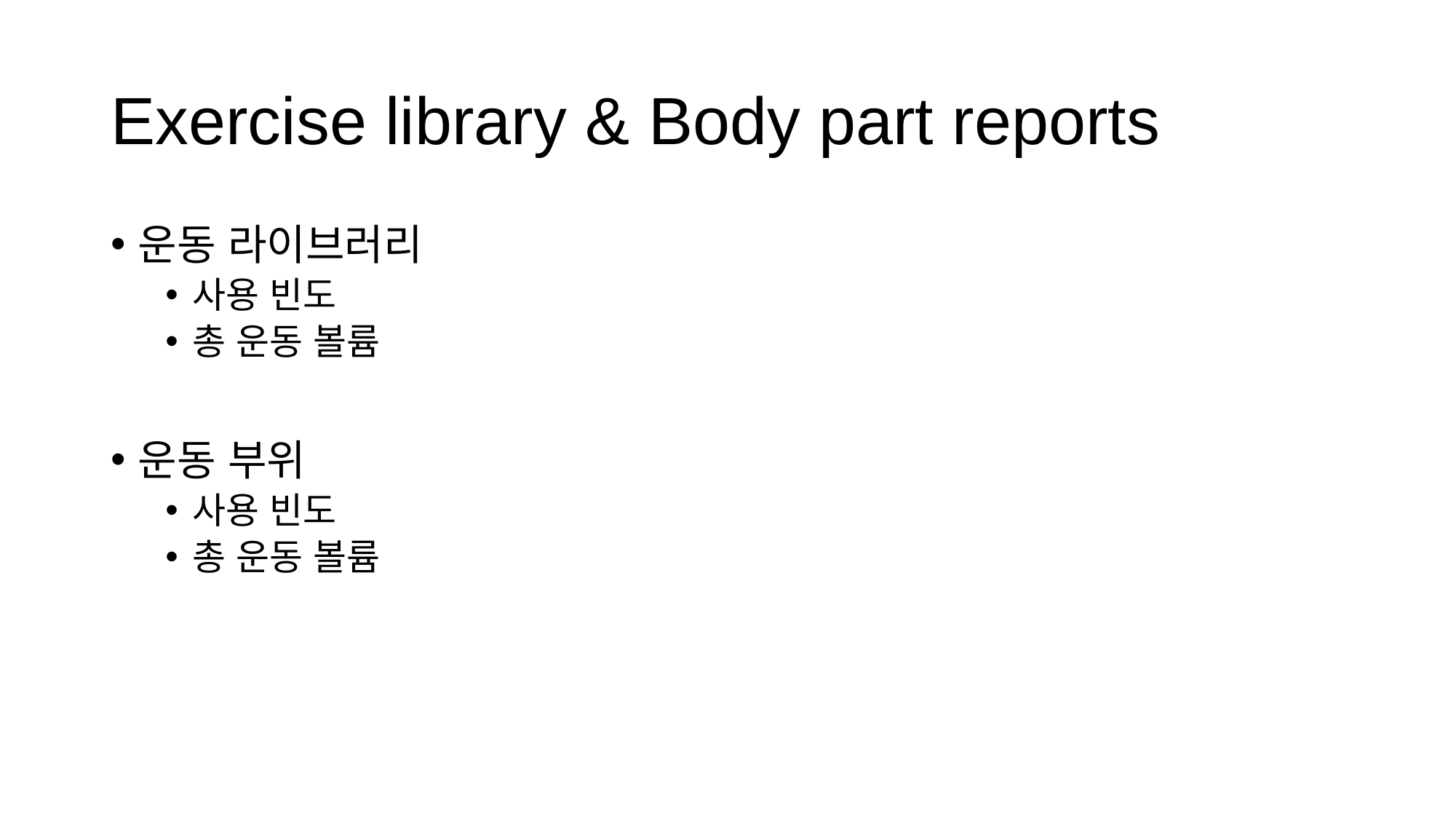

# Exercise library & Body part reports
운동 라이브러리
사용 빈도
총 운동 볼륨

운동 부위
사용 빈도
총 운동 볼륨